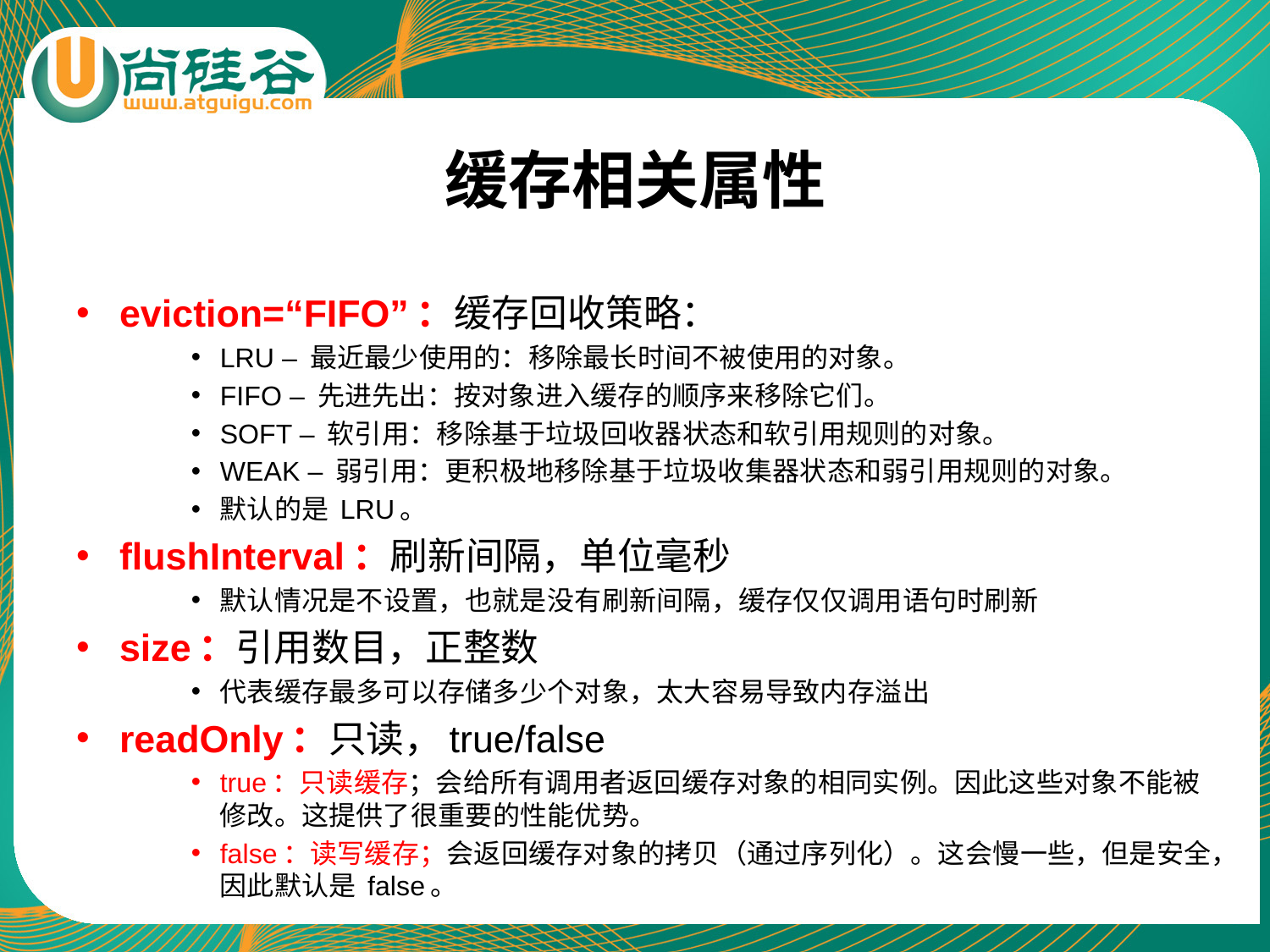

# 缓存相关属性
eviction=“FIFO”：缓存回收策略：
LRU – 最近最少使用的：移除最长时间不被使用的对象。
FIFO – 先进先出：按对象进入缓存的顺序来移除它们。
SOFT – 软引用：移除基于垃圾回收器状态和软引用规则的对象。
WEAK – 弱引用：更积极地移除基于垃圾收集器状态和弱引用规则的对象。
默认的是 LRU。
flushInterval：刷新间隔，单位毫秒
默认情况是不设置，也就是没有刷新间隔，缓存仅仅调用语句时刷新
size：引用数目，正整数
代表缓存最多可以存储多少个对象，太大容易导致内存溢出
readOnly：只读，true/false
true：只读缓存；会给所有调用者返回缓存对象的相同实例。因此这些对象不能被修改。这提供了很重要的性能优势。
false：读写缓存；会返回缓存对象的拷贝（通过序列化）。这会慢一些，但是安全，因此默认是 false。